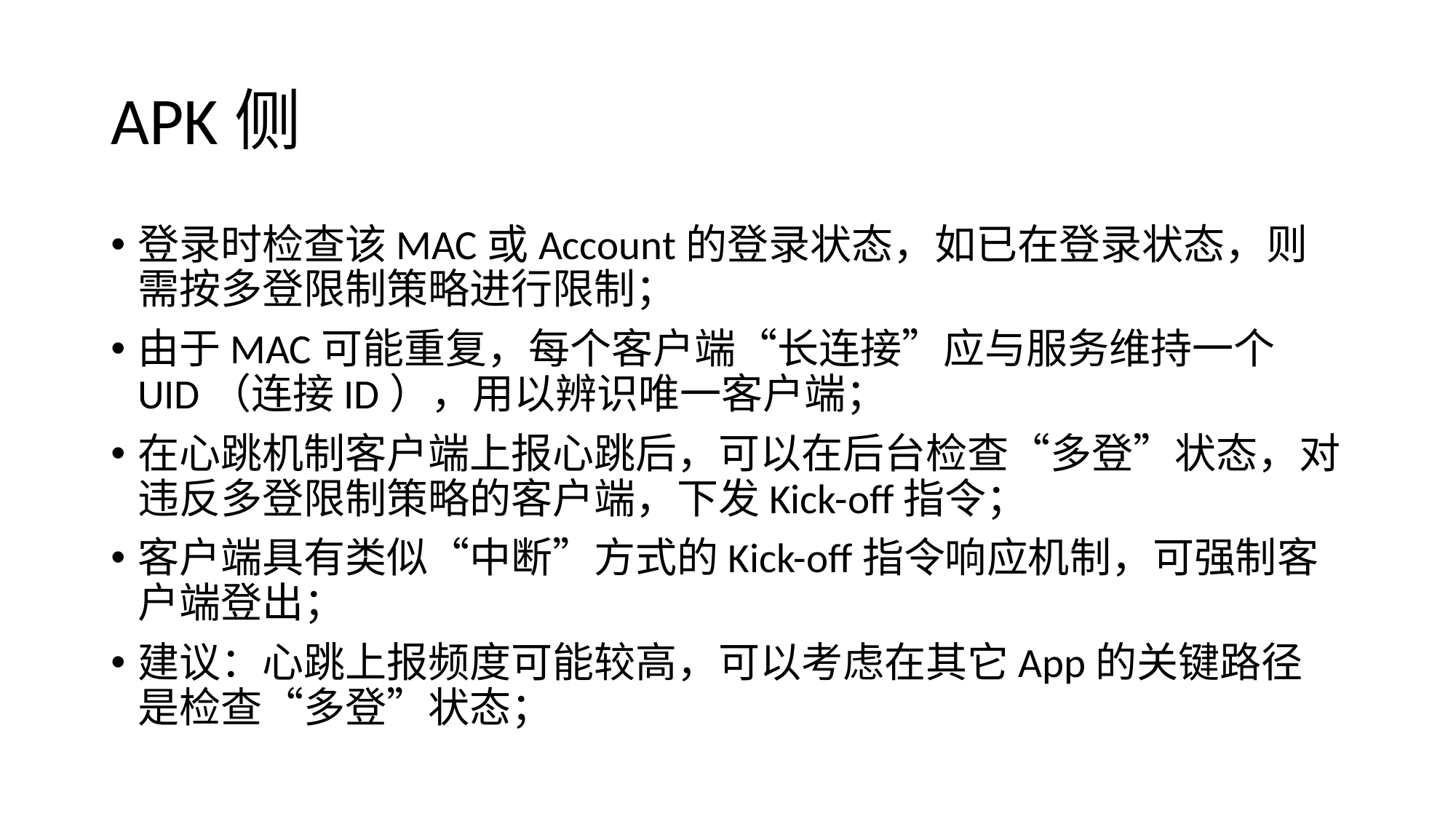

# APK侧
登录时检查该MAC或Account的登录状态，如已在登录状态，则需按多登限制策略进行限制；
由于MAC可能重复，每个客户端“长连接”应与服务维持一个UID（连接ID），用以辨识唯一客户端；
在心跳机制客户端上报心跳后，可以在后台检查“多登”状态，对违反多登限制策略的客户端，下发Kick-off指令；
客户端具有类似“中断”方式的Kick-off指令响应机制，可强制客户端登出；
建议：心跳上报频度可能较高，可以考虑在其它App的关键路径是检查“多登”状态；